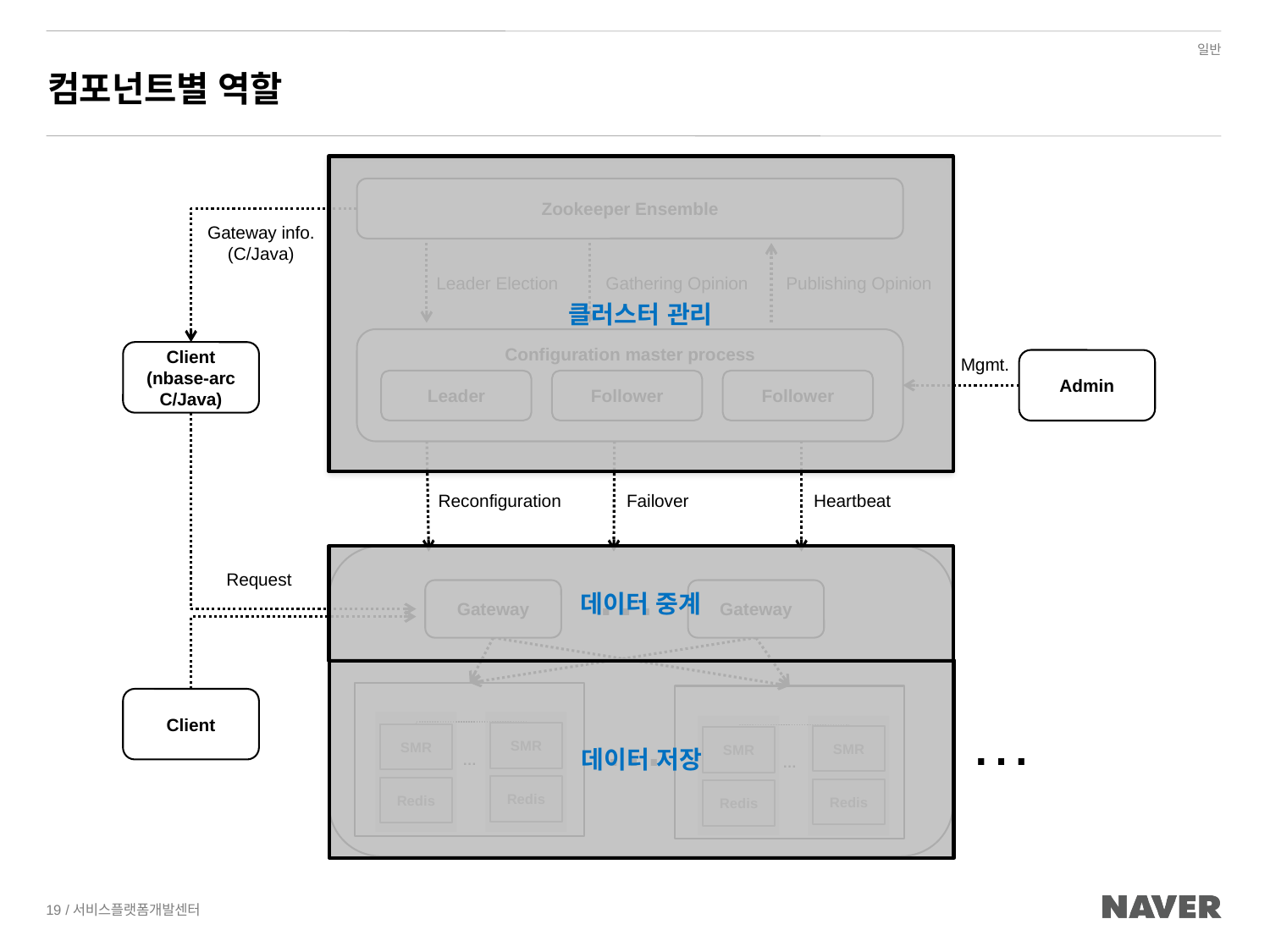

# 컴포넌트별 역할

Zookeeper Ensemble
Gateway info.
(C/Java)
Leader Election
Gathering Opinion
Publishing Opinion
Configuration master process

Client
(nbase-arc C/Java)
Mgmt.
Admin
Leader
Follower
Follower
Reconfiguration
Failover
Heartbeat

…
Request
Gateway
Gateway
…
…
Client
…
…

SMR
SMR
SMR
SMR
Redis
Redis
Redis
Redis
클러스터 관리
데이터 중계
데이터 저장